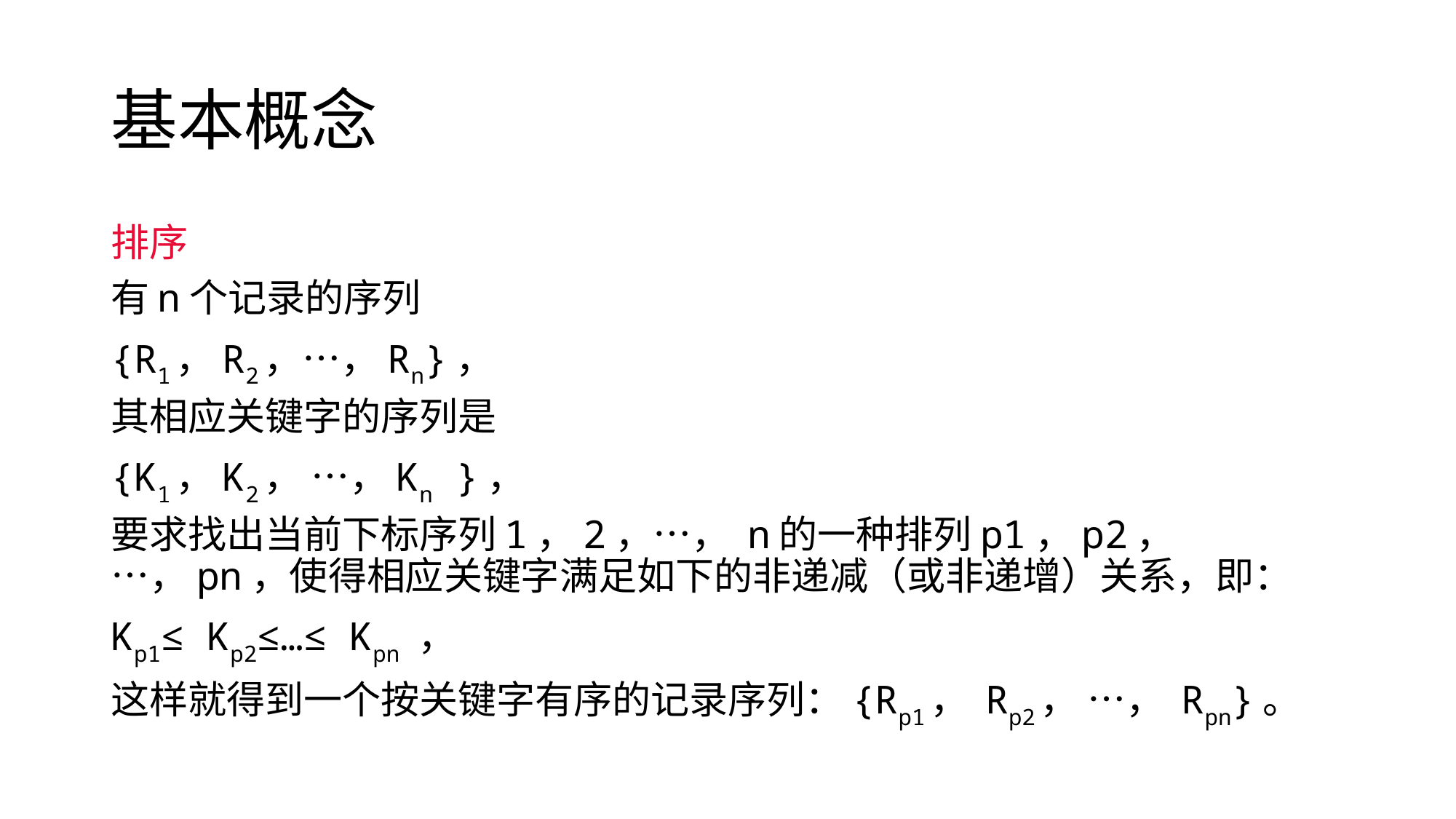

# 基本概念
排序
有n个记录的序列
{R1，R2，…，Rn}，
其相应关键字的序列是
{K1，K2， …，Kn }，
要求找出当前下标序列1，2，…， n的一种排列p1，p2， …，pn，使得相应关键字满足如下的非递减（或非递增）关系，即：
Kp1≤ Kp2≤…≤ Kpn ，
这样就得到一个按关键字有序的记录序列：{Rp1， Rp2， …， Rpn}。